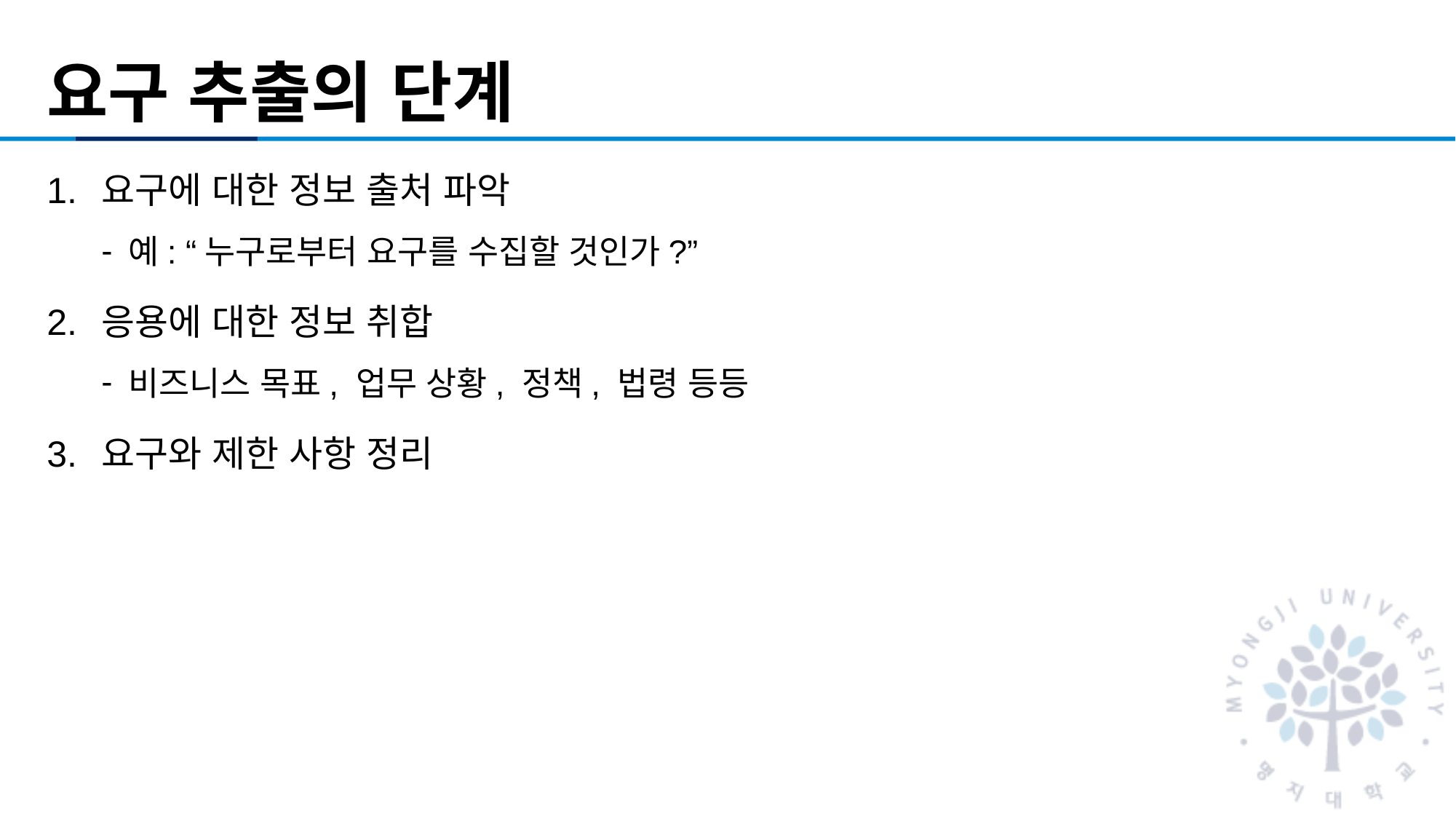

# 요구 추출의 단계
요구에 대한 정보 출처 파악
예: “누구로부터 요구를 수집할 것인가?”
응용에 대한 정보 취합
비즈니스 목표, 업무 상황, 정책, 법령 등등
요구와 제한 사항 정리